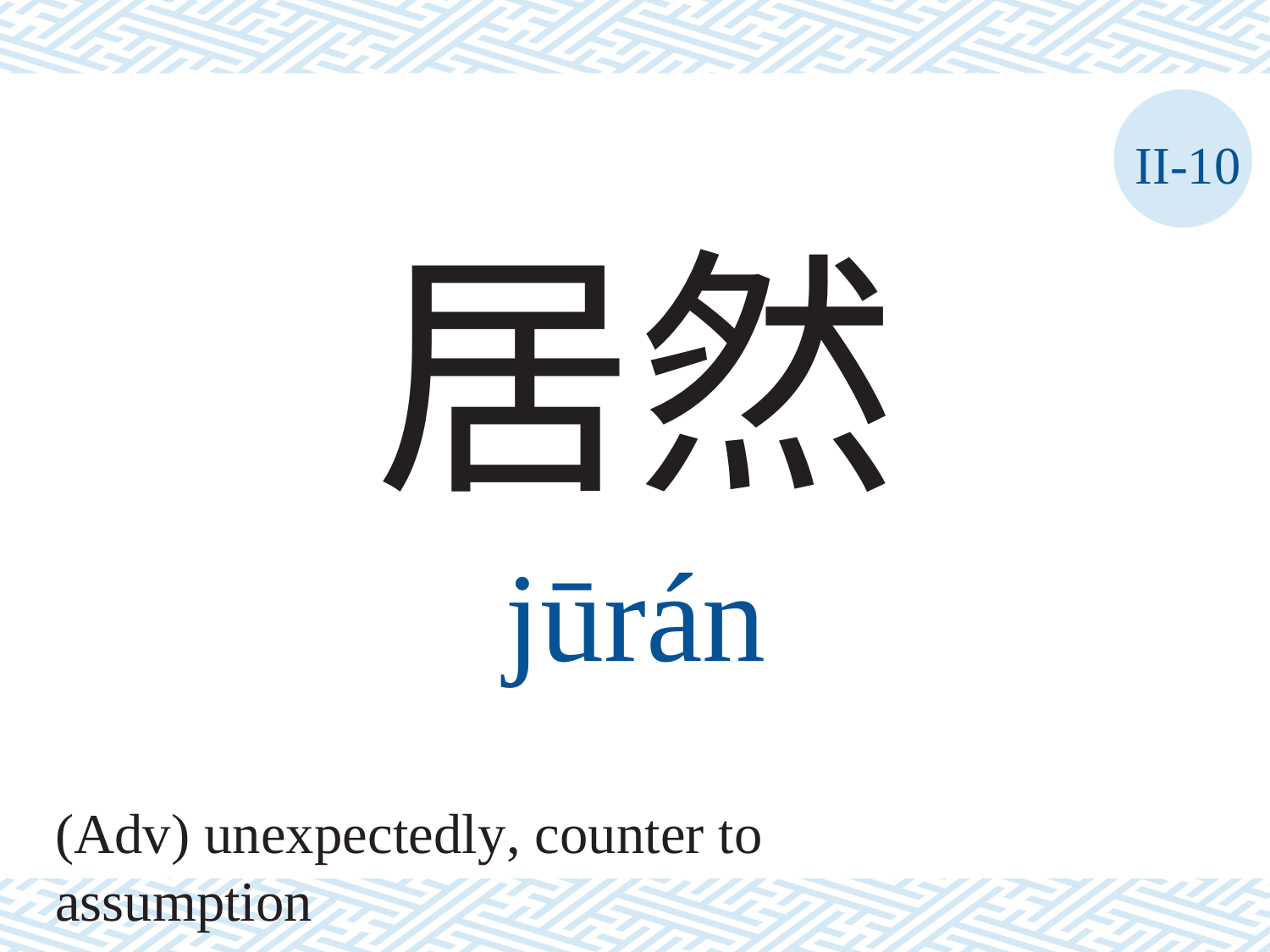

II-10
居然
jūrán
(Adv) unexpectedly, counter to assumption